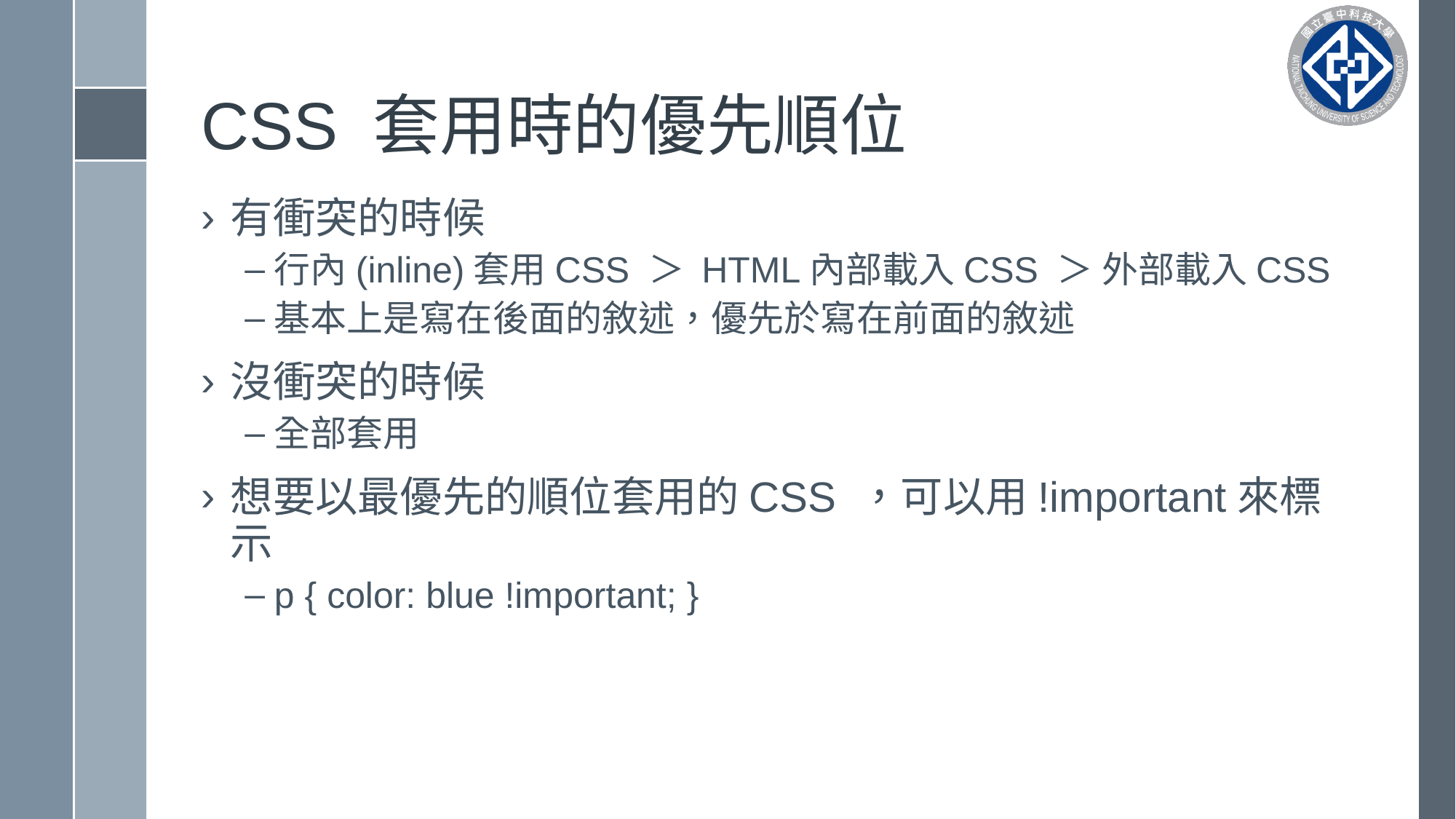

# CSS 套用時的優先順位
有衝突的時候
行內(inline)套用CSS ＞ HTML內部載入CSS ＞ 外部載入CSS
基本上是寫在後面的敘述，優先於寫在前面的敘述
沒衝突的時候
全部套用
想要以最優先的順位套用的CSS ，可以用!important來標示
p { color: blue !important; }